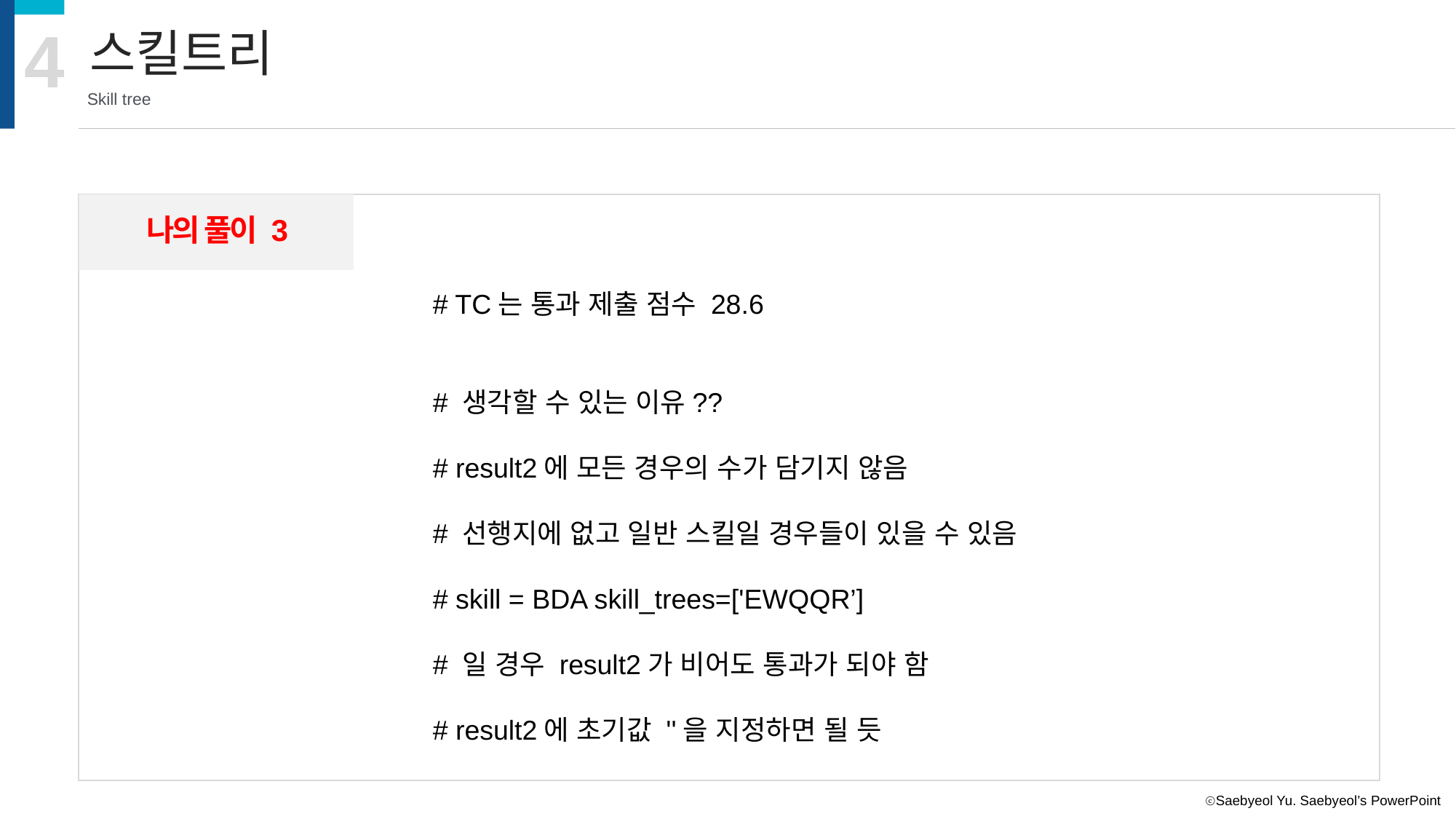

4
스킬트리
Skill tree

나의 풀이 3
# TC는 통과 제출 점수 28.6

# 생각할 수 있는 이유??

# result2에 모든 경우의 수가 담기지 않음

# 선행지에 없고 일반 스킬일 경우들이 있을 수 있음

# skill = BDA skill_trees=['EWQQR’]

# 일 경우 result2가 비어도 통과가 되야 함

# result2에 초기값 ''을 지정하면 될 듯